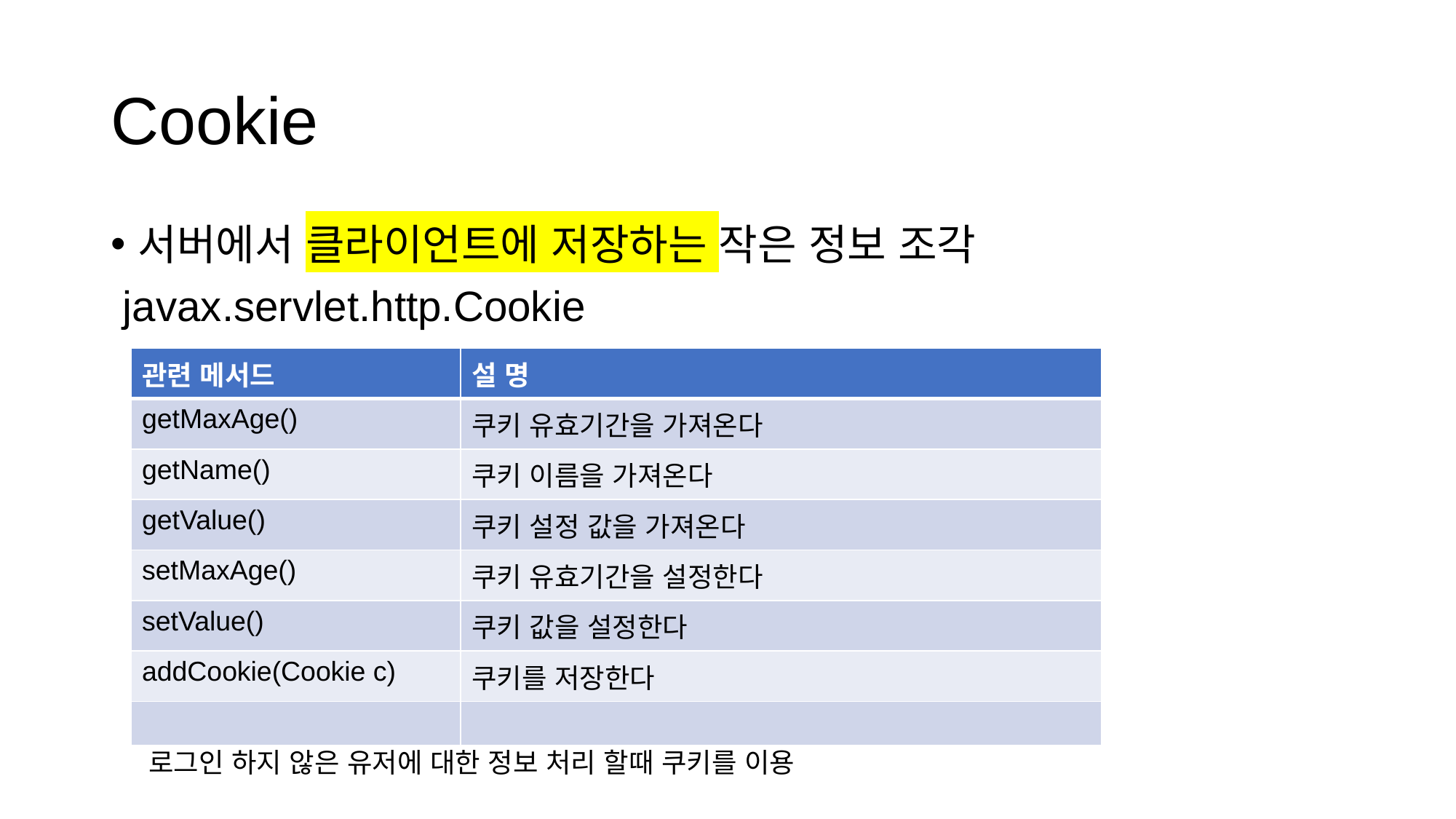

# Cookie
서버에서 클라이언트에 저장하는 작은 정보 조각
 javax.servlet.http.Cookie

| 관련 메서드 | 설 명 |
| --- | --- |
| getMaxAge() | 쿠키 유효기간을 가져온다 |
| getName() | 쿠키 이름을 가져온다 |
| getValue() | 쿠키 설정 값을 가져온다 |
| setMaxAge() | 쿠키 유효기간을 설정한다 |
| setValue() | 쿠키 값을 설정한다 |
| addCookie(Cookie c) | 쿠키를 저장한다 |
|  |  |
로그인 하지 않은 유저에 대한 정보 처리 할때 쿠키를 이용